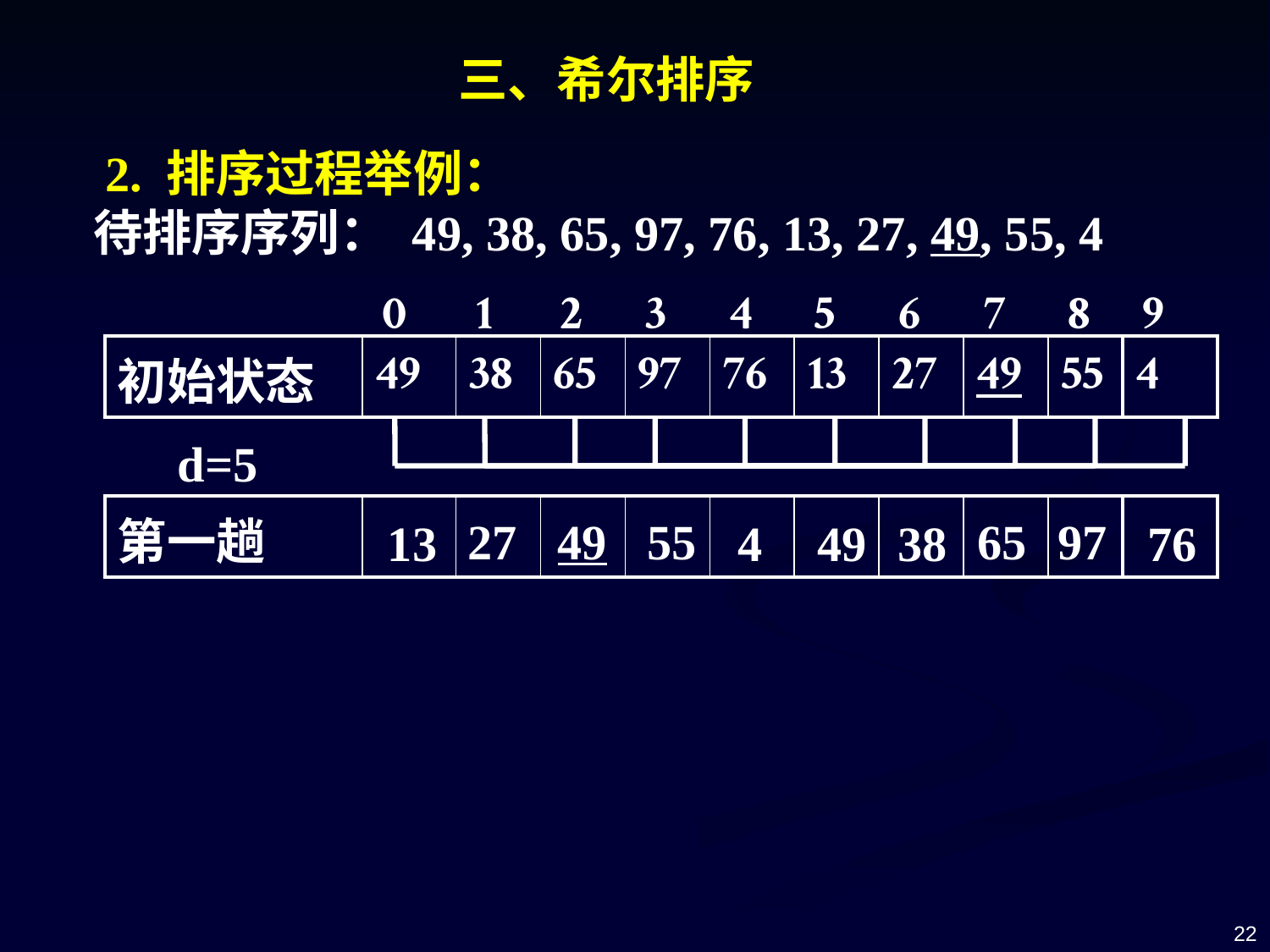

三、希尔排序
 2. 排序过程举例：
待排序序列： 49, 38, 65, 97, 76, 13, 27, 49, 55, 4
| 0 | 1 | 2 | 3 | 4 | 5 | 6 | 7 | 8 | 9 |
| --- | --- | --- | --- | --- | --- | --- | --- | --- | --- |
| 初始状态 | 49 | 38 | 65 | 97 | 76 | 13 | 27 | 49 | 55 | 4 |
| --- | --- | --- | --- | --- | --- | --- | --- | --- | --- | --- |

d=5
| 第一趟 |  |  |  |  |  |  |  |  |  |  |
| --- | --- | --- | --- | --- | --- | --- | --- | --- | --- | --- |
27
49
55
65
97
13
4
49
38
76
22